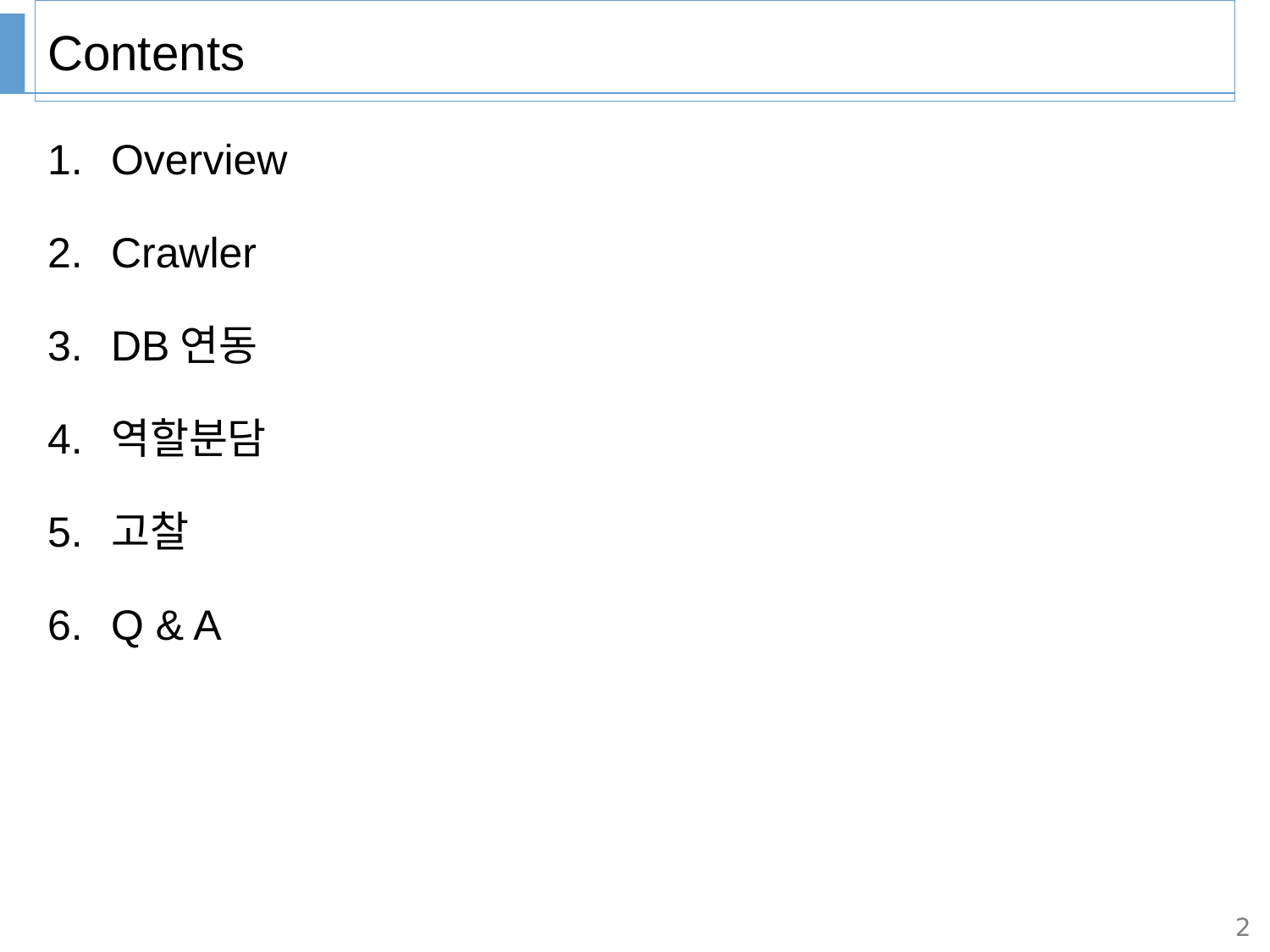

# Contents
Overview
Crawler
DB연동
역할분담
고찰
Q & A